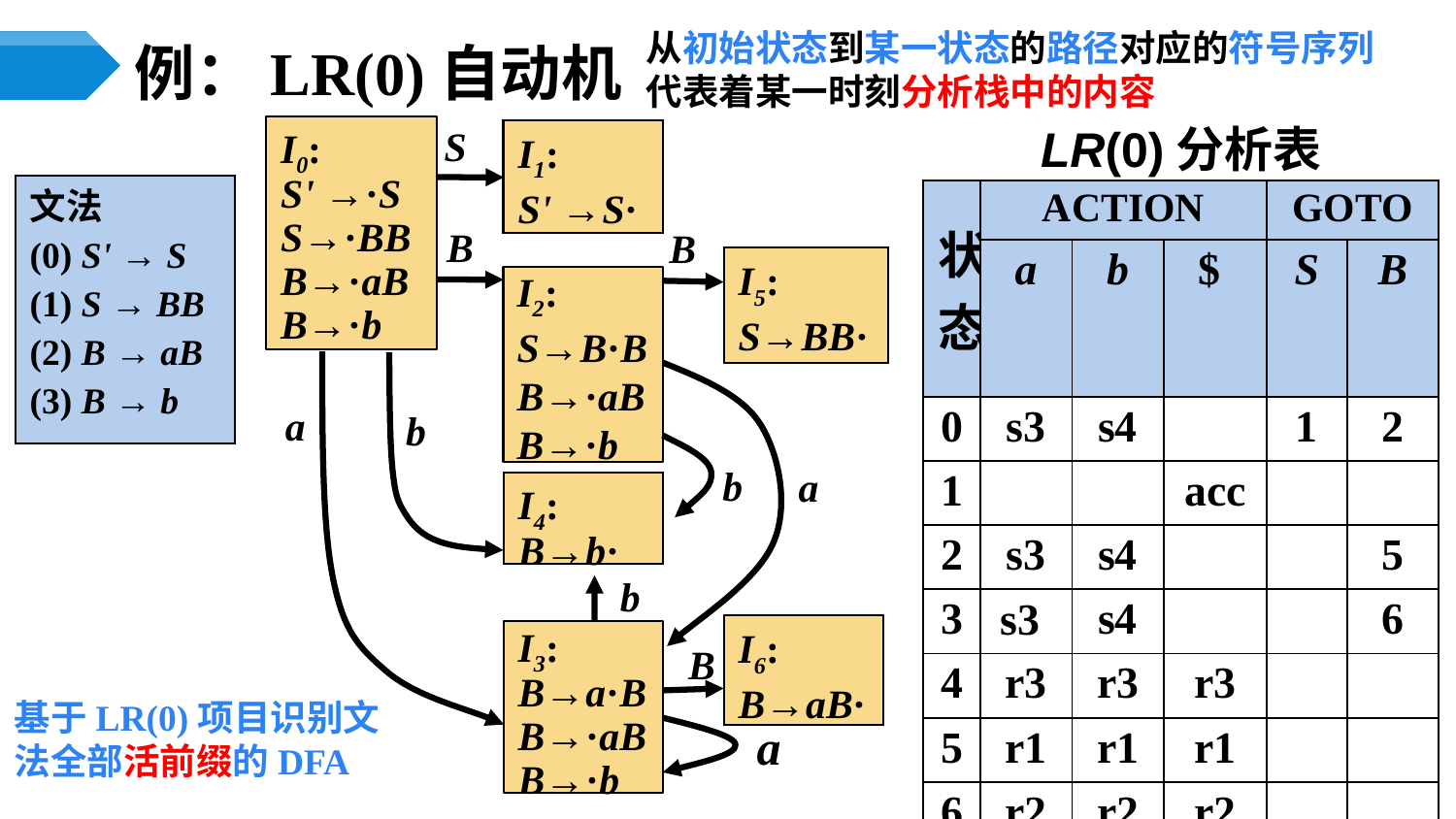

从初始状态到某一状态的路径对应的符号序列代表着某一时刻分析栈中的内容
# 例：LR(0)自动机
LR(0)分析表
S
I0:
S' →·S
S→·BB
B→·aB
B→·b
I1:
S' →S·
文法
(0) S' → S
(1) S → BB
(2) B → aB
(3) B → b

| 状态 | ACTION |  |  | GOTO |  |
| --- | --- | --- | --- | --- | --- |
|  | a | b | $ | S | B |
| 0 | s3 | s4 |  | 1 | 2 |
| 1 |  |  | acc |  |  |
| 2 | s3 | s4 |  |  | 5 |
| 3 | s3 | s4 |  |  | 6 |
| 4 | r3 | r3 | r3 |  |  |
| 5 | r1 | r1 | r1 |  |  |
| 6 | r2 | r2 | r2 |  |  |
B
B
I5:
S→BB·
I2:
S→B·B
B→·aB
B→·b

a
b

b
a
I4:
B→b·
b

I3:
B→a·B
B→·aB
B→·b
I6:
B→aB·

B
基于LR(0)项目识别文法全部活前缀的DFA

a